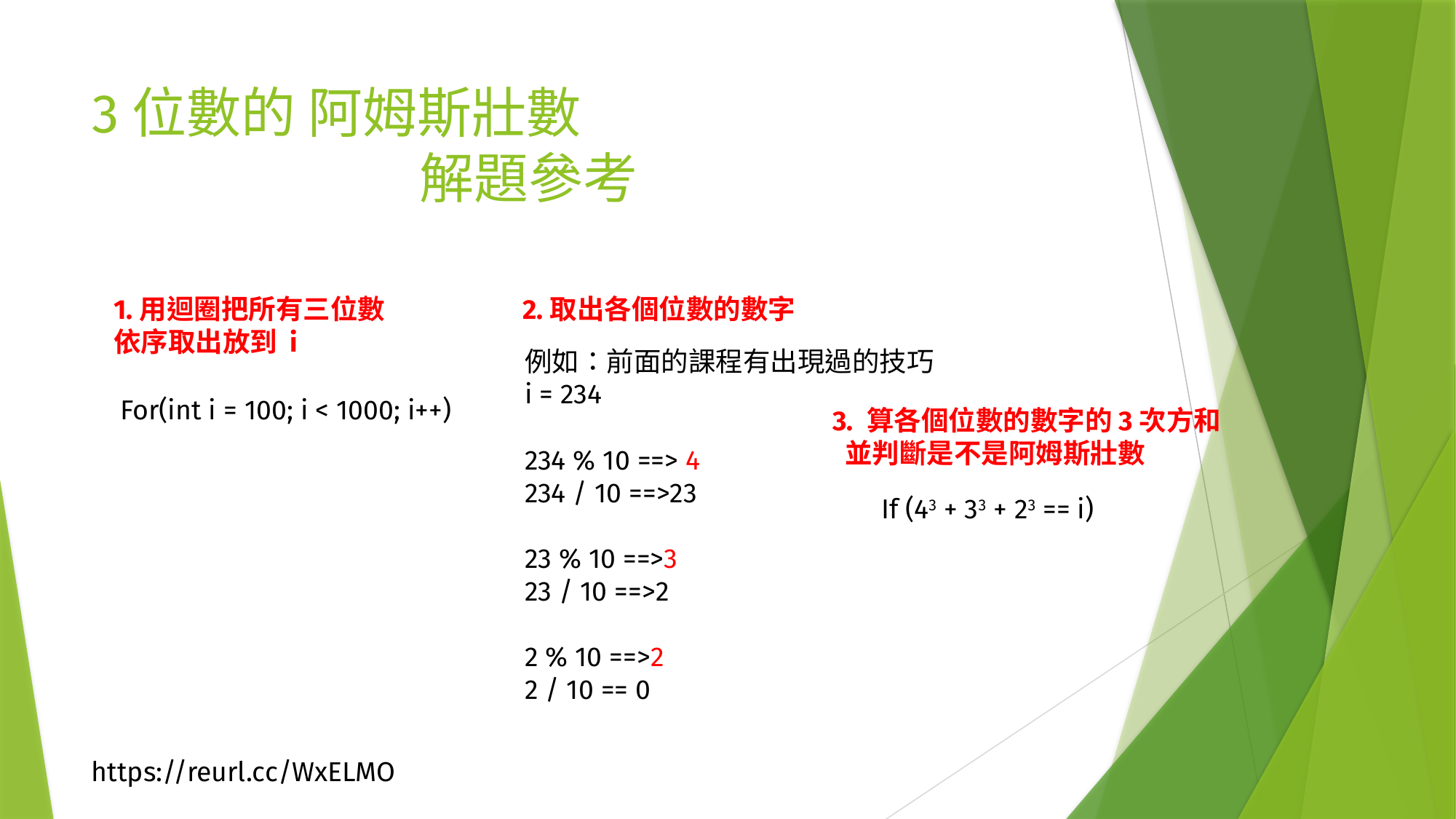

# 3位數的 阿姆斯壯數 解題參考
1.用迴圈把所有三位數
依序取出放到 i
2.取出各個位數的數字
例如：前面的課程有出現過的技巧
i = 234

234 % 10 ==> 4
234 / 10 ==>23

23 % 10 ==>3
23 / 10 ==>2

2 % 10 ==>2
2 / 10 == 0
For(int i = 100; i < 1000; i++)
3. 算各個位數的數字的3次方和
  並判斷是不是阿姆斯壯數
If (43 + 33 + 23 == i)